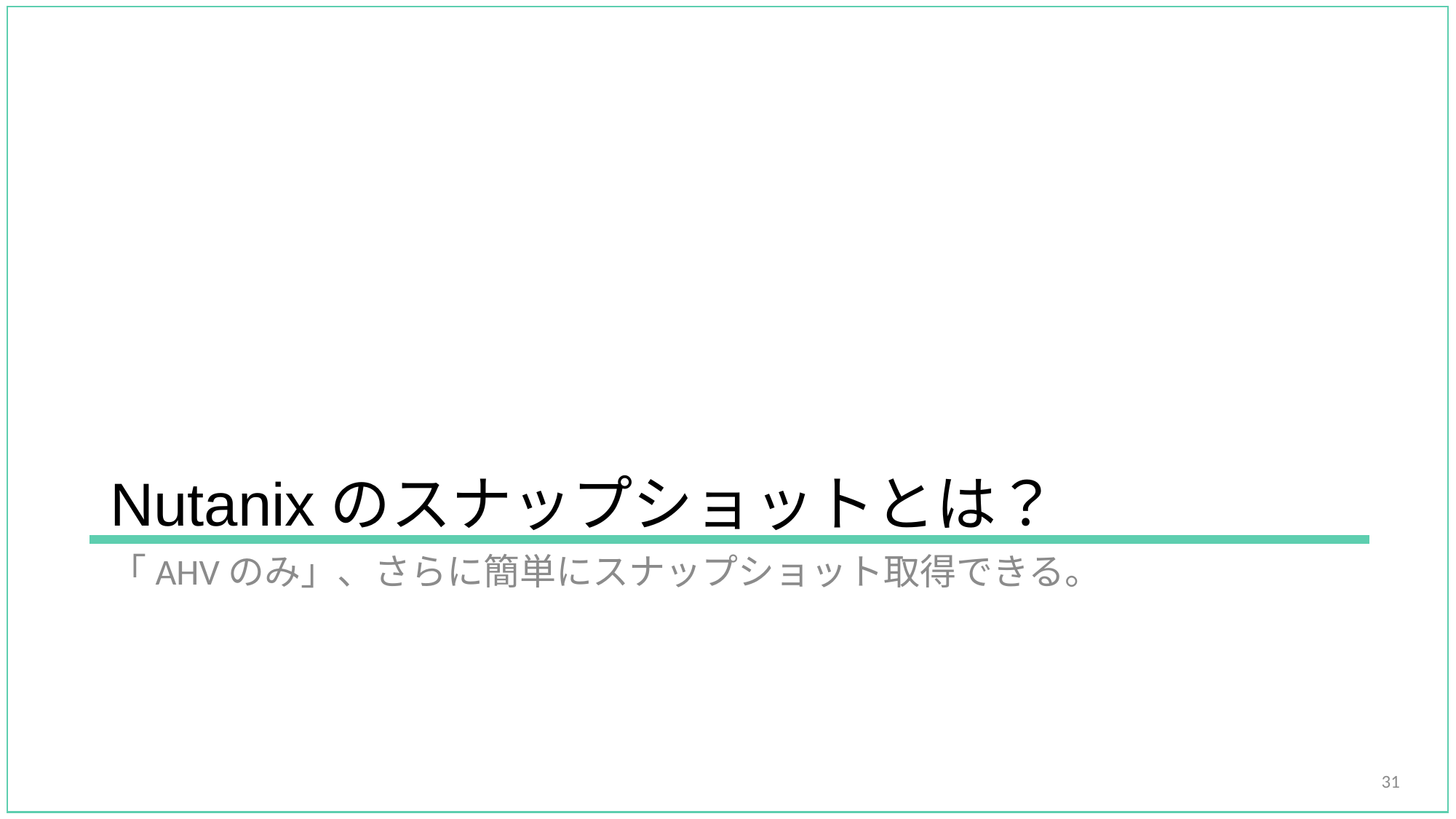

# Nutanixのスナップショットとは？
「AHVのみ」、さらに簡単にスナップショット取得できる。